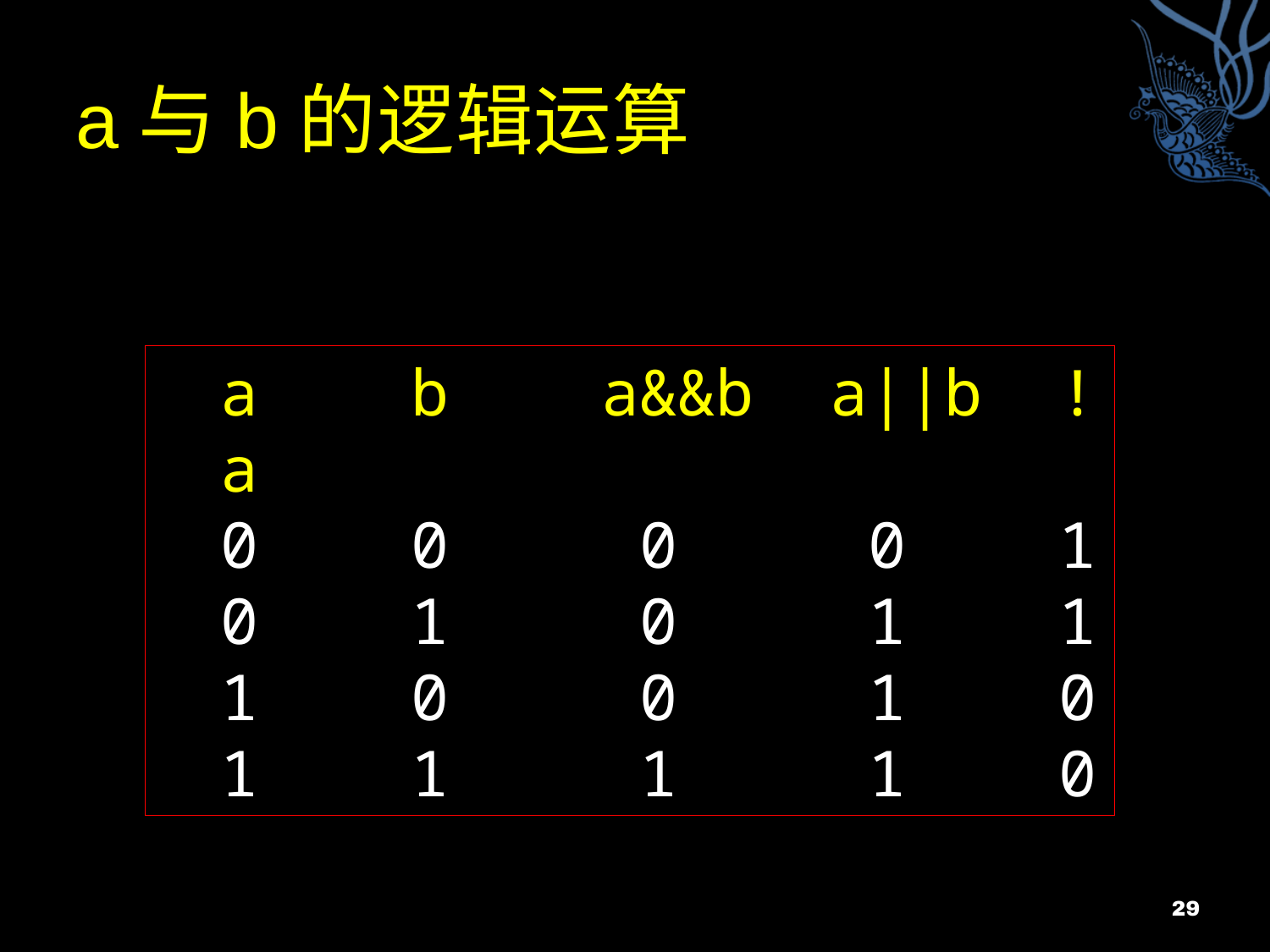

# a与b的逻辑运算
a    b    a&&b  a||b  !a
0    0     0     0    1
0    1     0     1    1
1    0     0     1    0
1    1     1     1    0
29